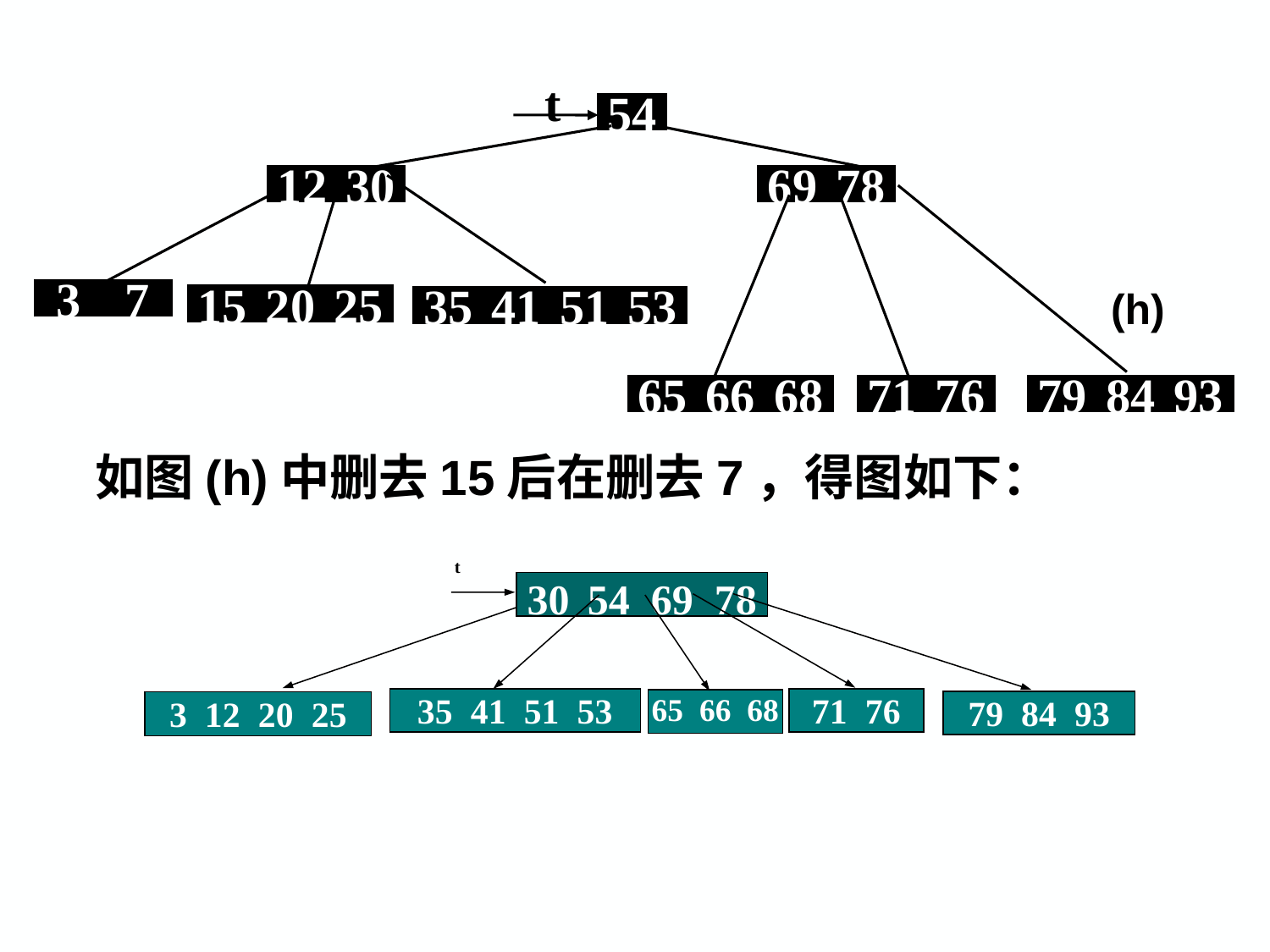

t
54

12
30
69
78

3
7
15
20
25
(h)
35
41
51
53
65
66
68
71
76
79
84
93
如图(h)中删去15后在删去7，得图如下：
t

30  54  69  78

35  41  51  53
71  76
65  66  68
79  84  93
3  12  20  25